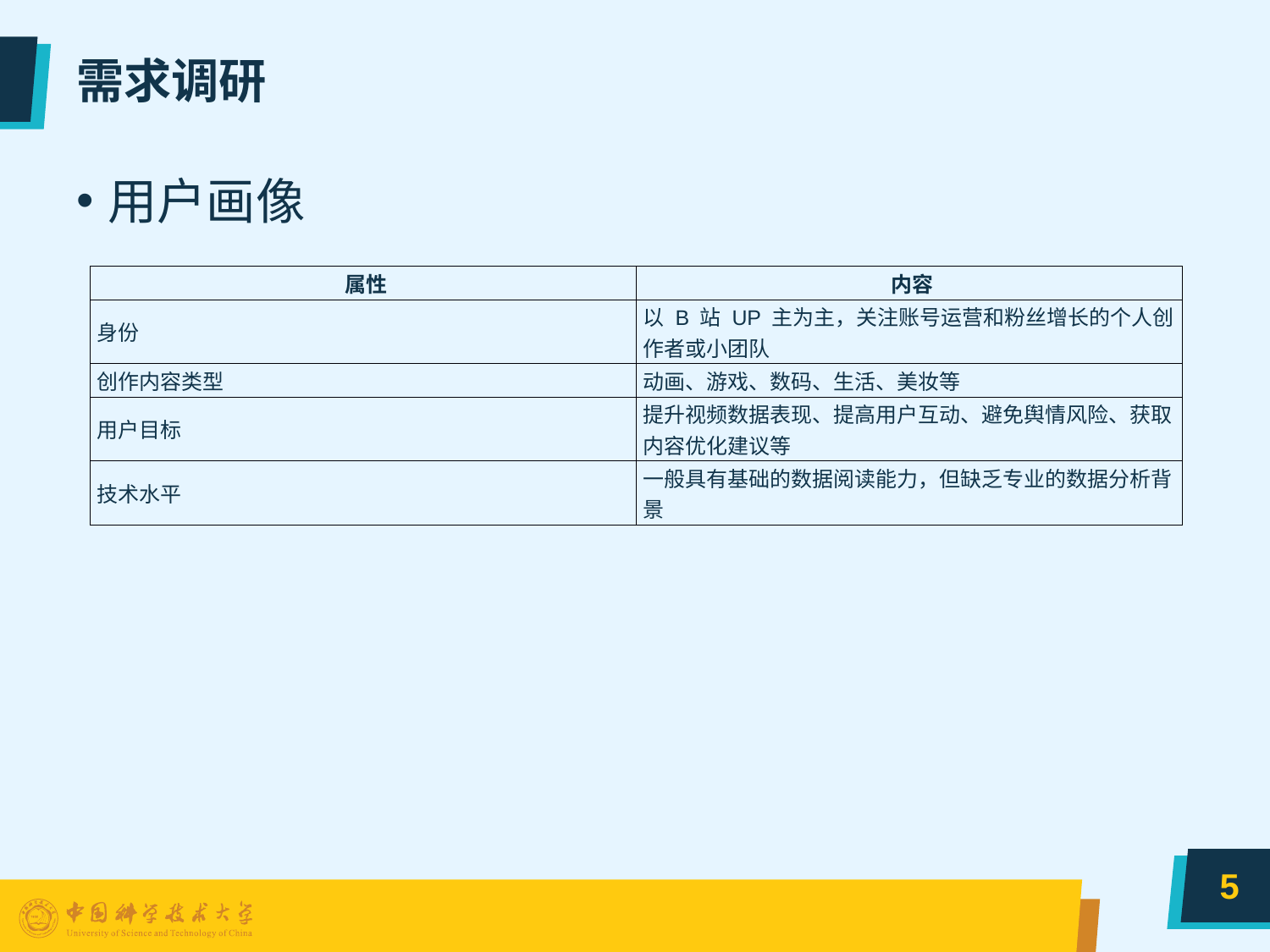

# 需求调研
用户画像

| 属性 | 内容 |
| --- | --- |
| 身份 | 以 B 站 UP 主为主，关注账号运营和粉丝增长的个人创作者或小团队 |
| 创作内容类型 | 动画、游戏、数码、生活、美妆等 |
| 用户目标 | 提升视频数据表现、提高用户互动、避免舆情风险、获取内容优化建议等 |
| 技术水平 | 一般具有基础的数据阅读能力，但缺乏专业的数据分析背景 |
5